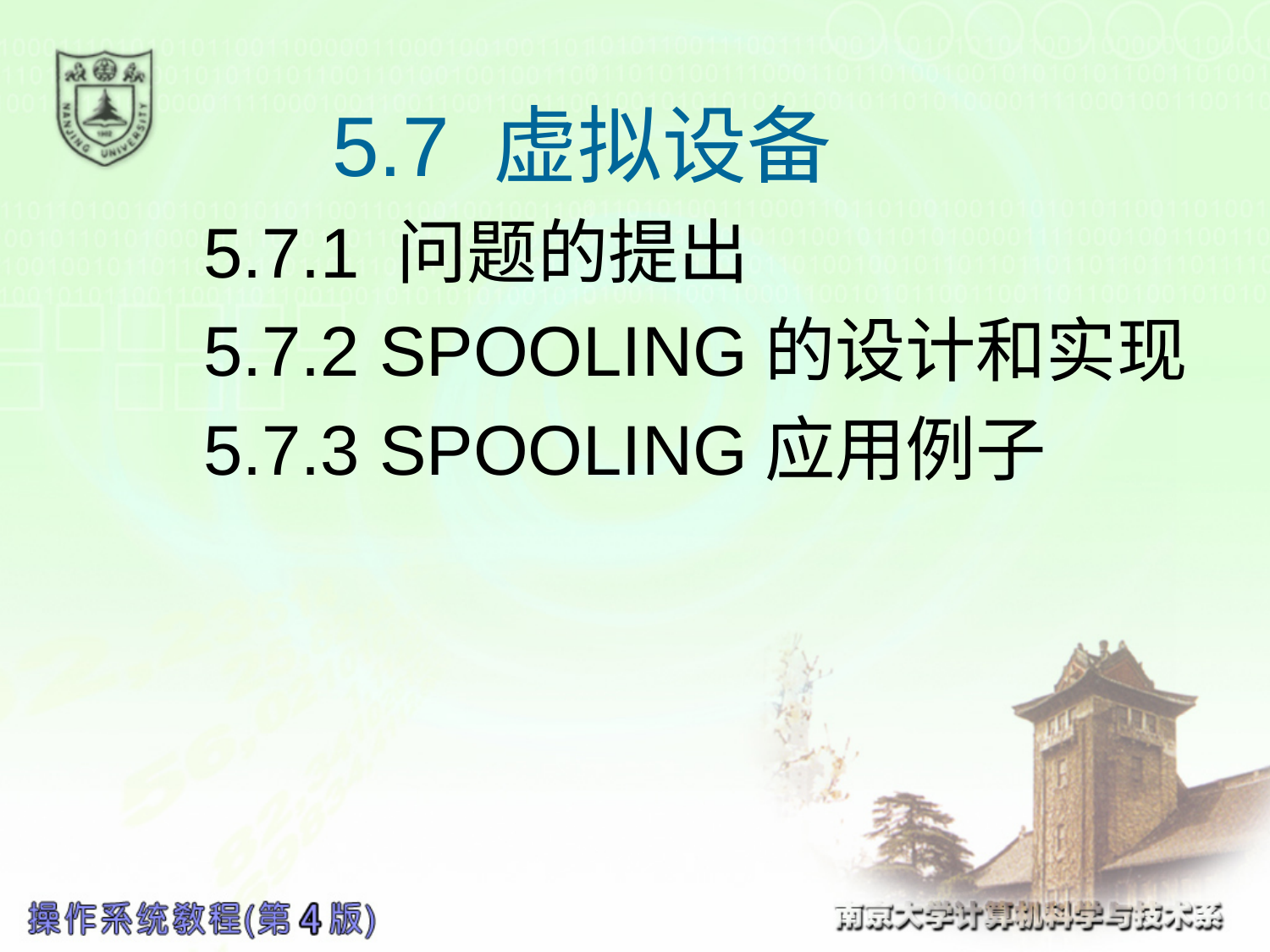

# 5.7 虚拟设备
5.7.1 问题的提出
5.7.2 SPOOLING的设计和实现
5.7.3 SPOOLING应用例子